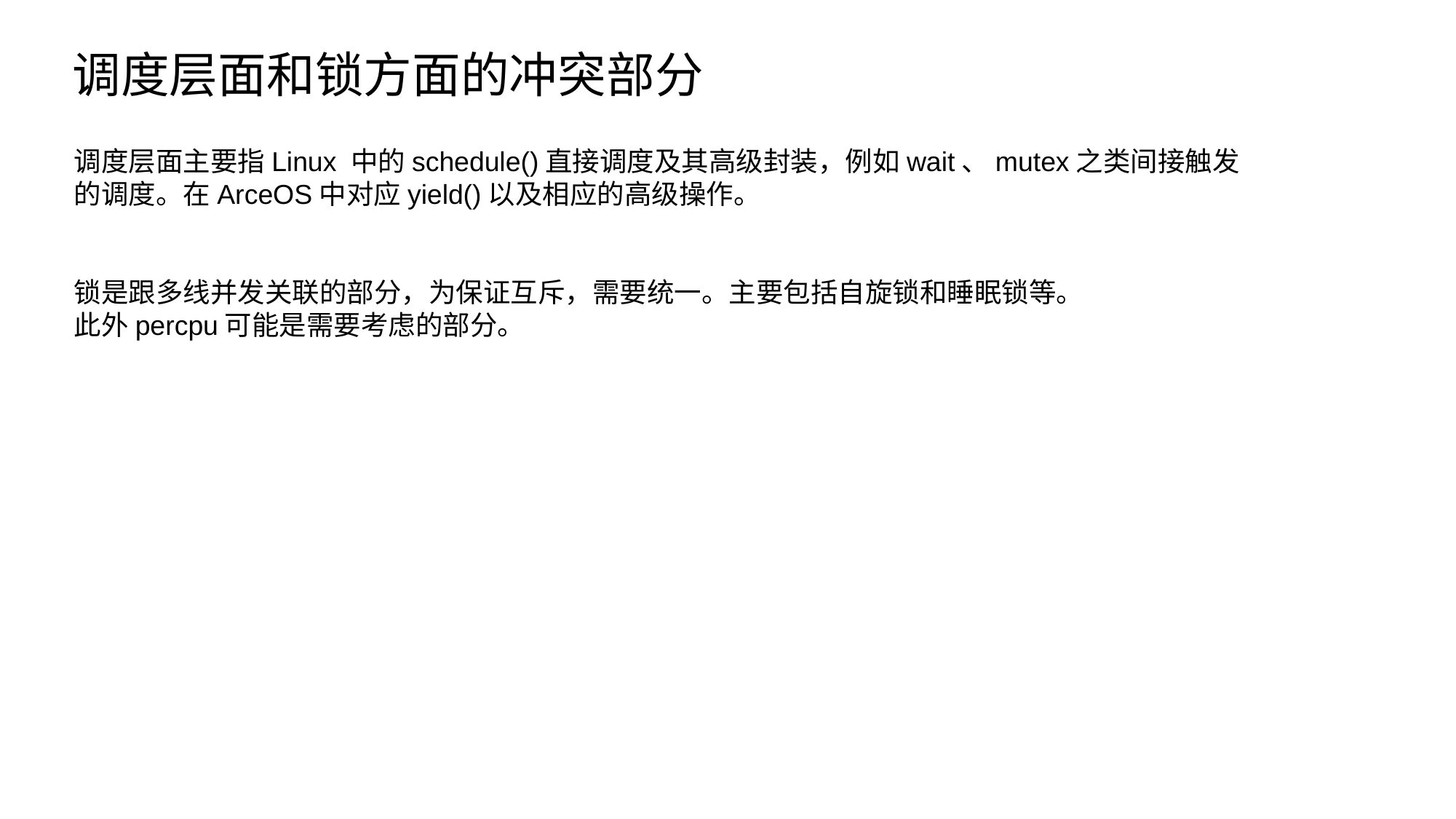

调度层面和锁方面的冲突部分
调度层面主要指Linux 中的schedule()直接调度及其高级封装，例如wait、mutex之类间接触发的调度。在ArceOS中对应yield()以及相应的高级操作。

锁是跟多线并发关联的部分，为保证互斥，需要统一。主要包括自旋锁和睡眠锁等。
此外percpu可能是需要考虑的部分。